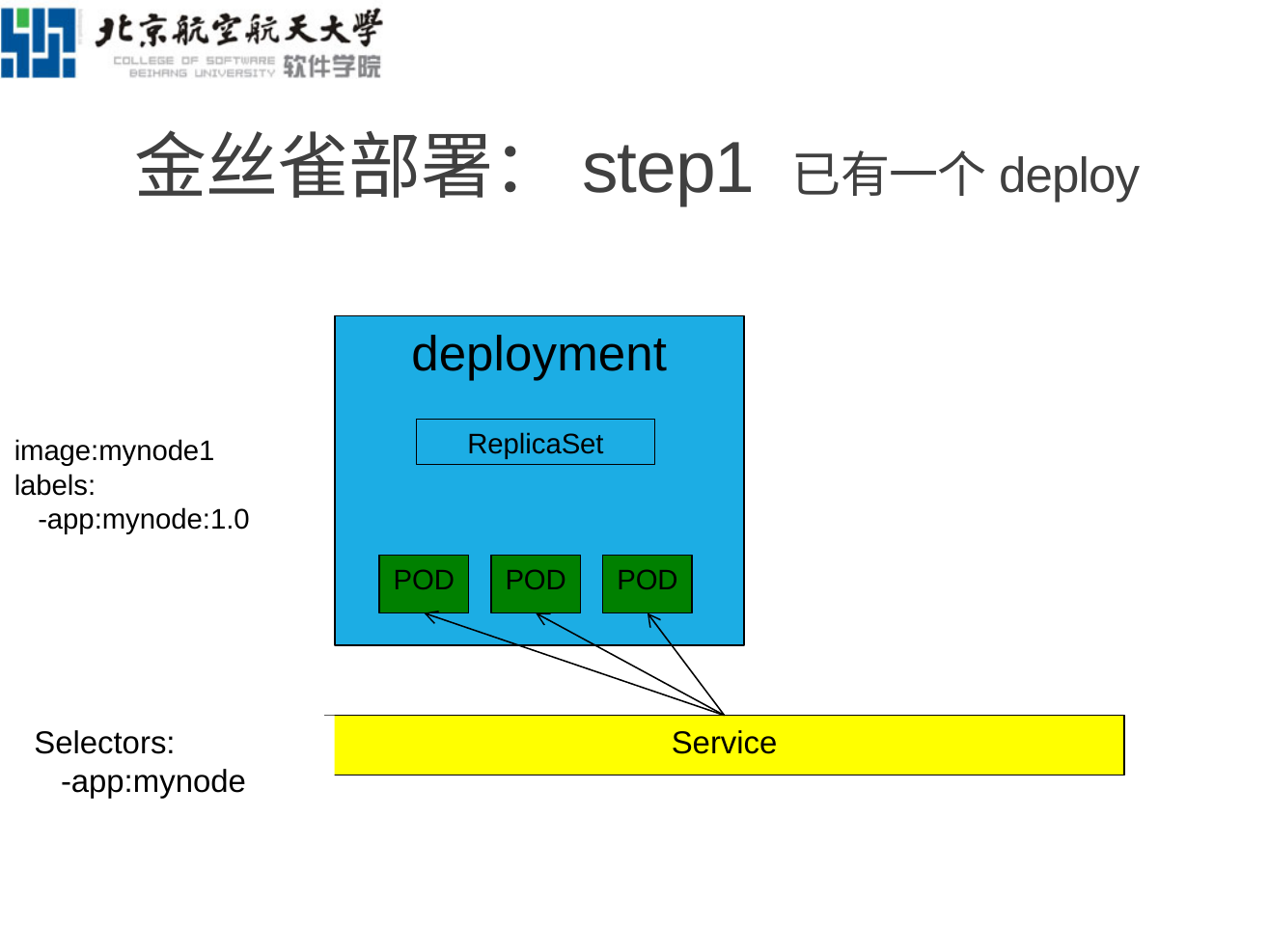

# 金丝雀部署：step1 已有一个deploy
deployment
ReplicaSet
POD
POD
POD
image:mynode1
labels:
   -app:mynode:1.0
Selectors:
   -app:mynode

Service